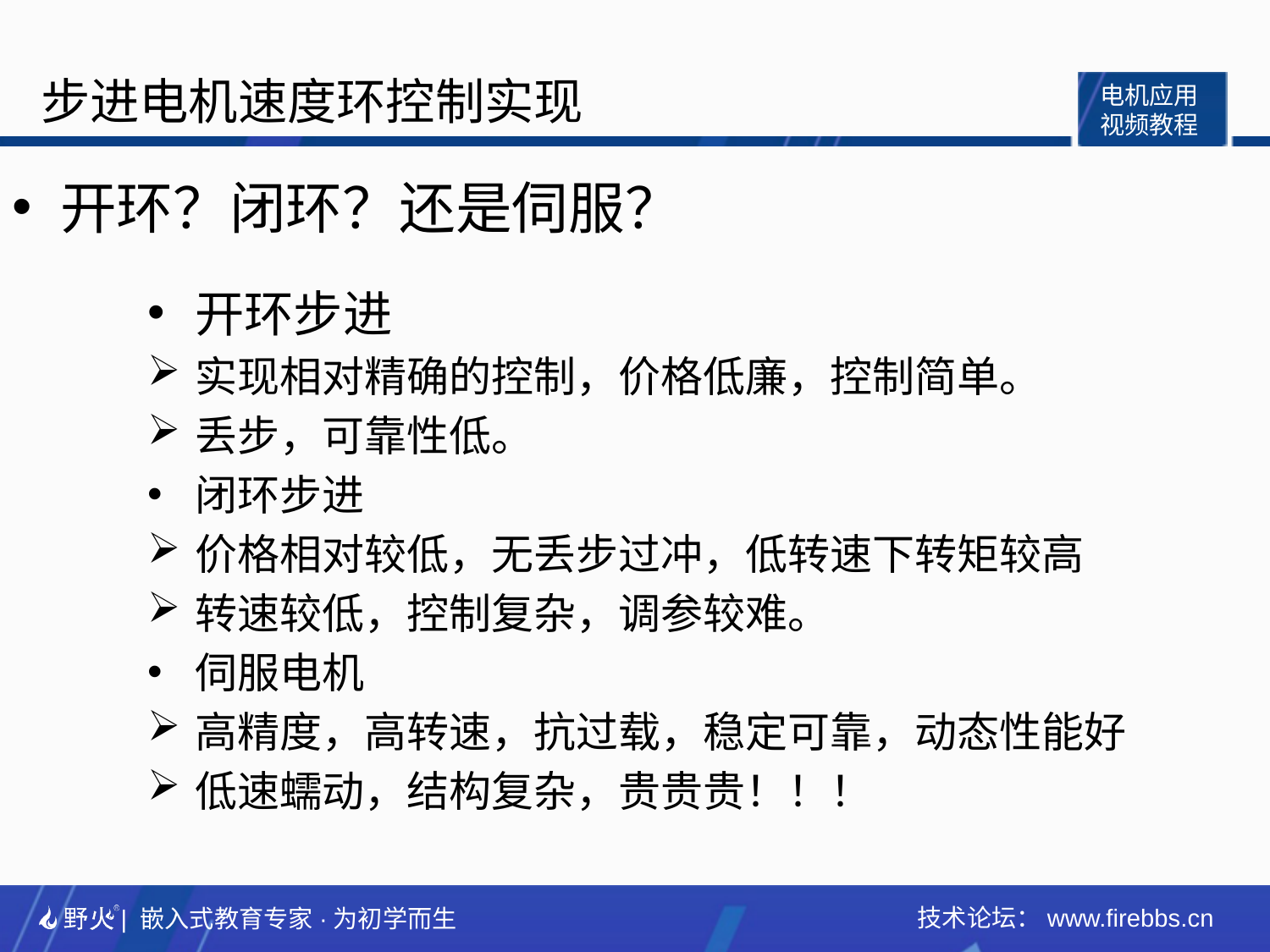

开环？闭环？还是伺服？
开环步进
实现相对精确的控制，价格低廉，控制简单。
丢步，可靠性低。
闭环步进
价格相对较低，无丢步过冲，低转速下转矩较高
转速较低，控制复杂，调参较难。
伺服电机
高精度，高转速，抗过载，稳定可靠，动态性能好
低速蠕动，结构复杂，贵贵贵！！！